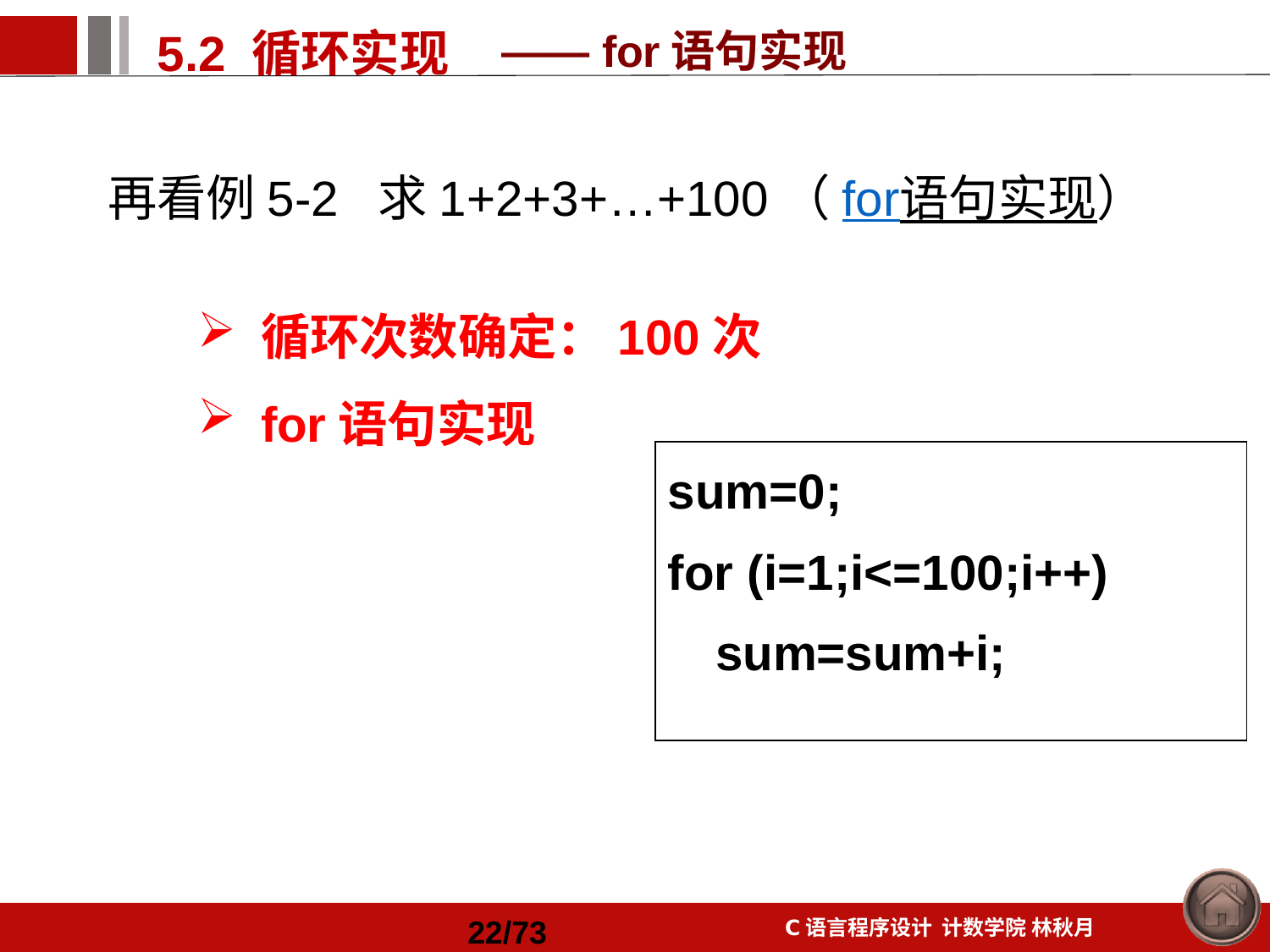

—— for语句实现
再看例5-2  求1+2+3+…+100（for语句实现）
循环次数确定：100次
for语句实现
sum=0;
for (i=1;i<=100;i++)
	sum=sum+i;